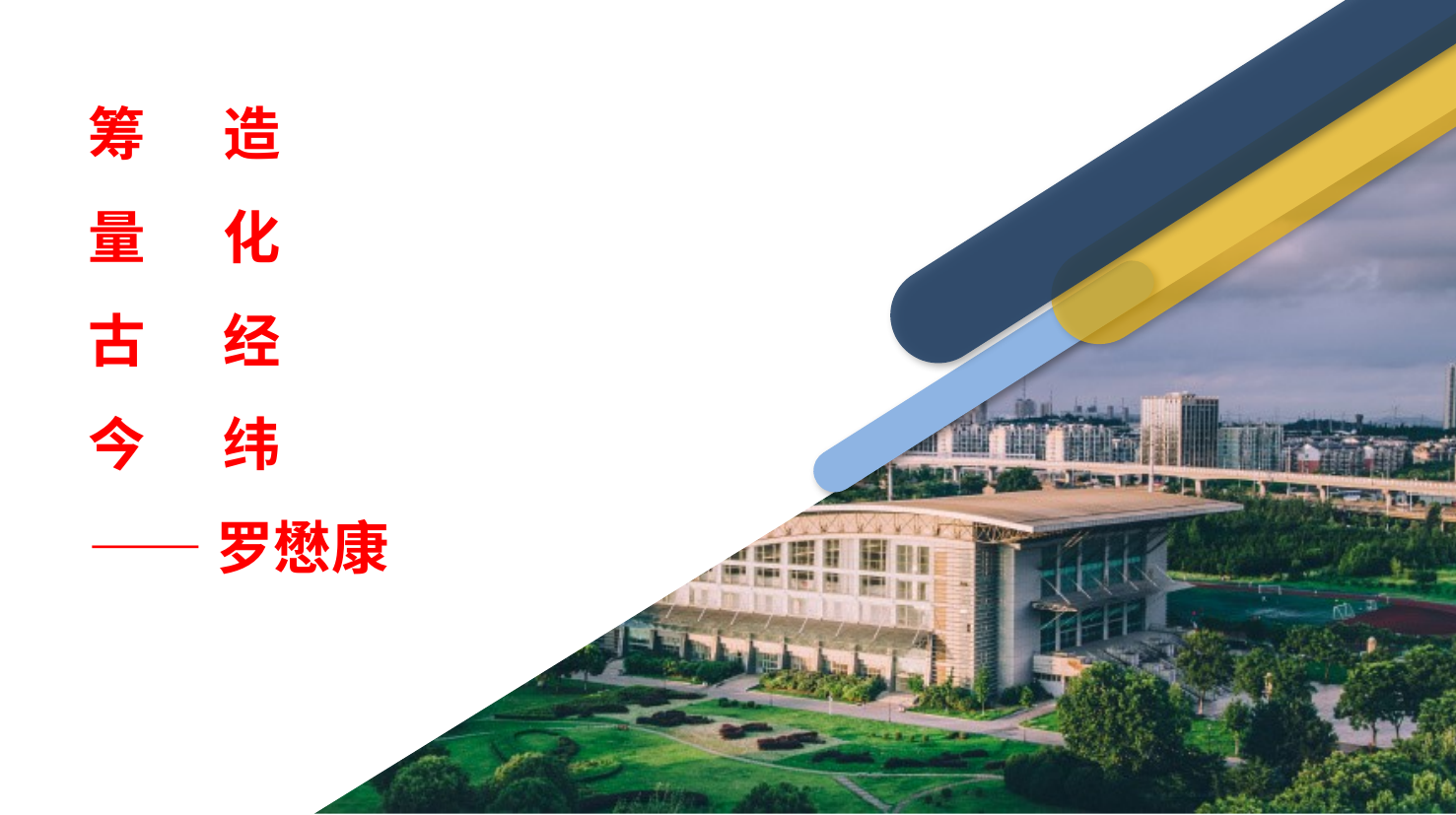

筹      造
量      化
古      经
今      纬
——罗懋康